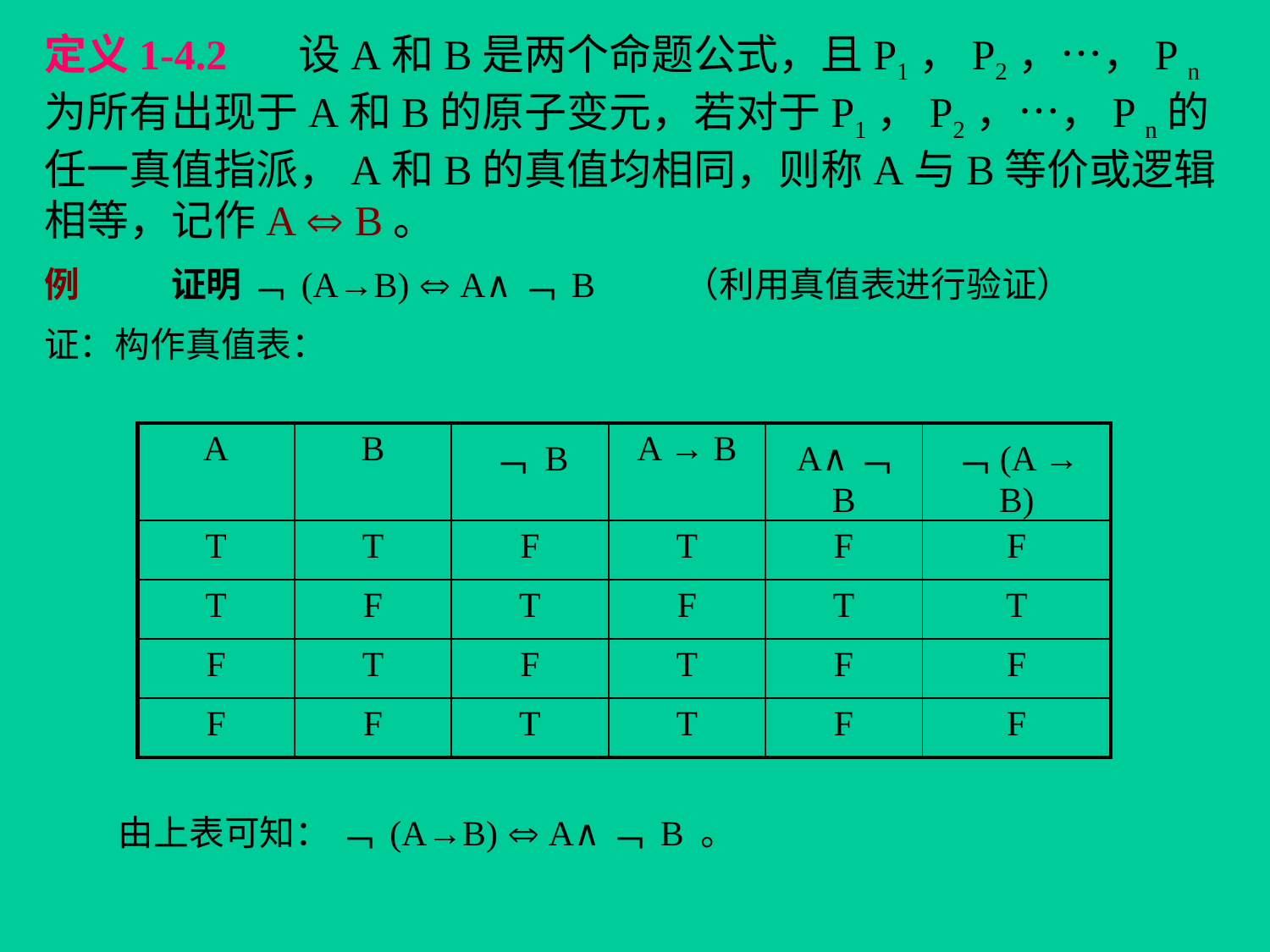

定义1-4.2	设A和B是两个命题公式，且P1，P2，…，P n为所有出现于A和B的原子变元，若对于P1，P2，…，P n的任一真值指派，A和B的真值均相同，则称A与B等价或逻辑相等，记作A ⇔ B。
例	证明 ﹁ (A→B) ⇔ A∧﹁ B         （利用真值表进行验证）
证：构作真值表：
| A | B | ﹁ B | A → B | A∧﹁ B | ﹁(A → B) |
| --- | --- | --- | --- | --- | --- |
| T | T | F | T | F | F |
| T | F | T | F | T | T |
| F | T | F | T | F | F |
| F | F | T | T | F | F |
由上表可知： ﹁ (A→B) ⇔ A∧﹁ B 。